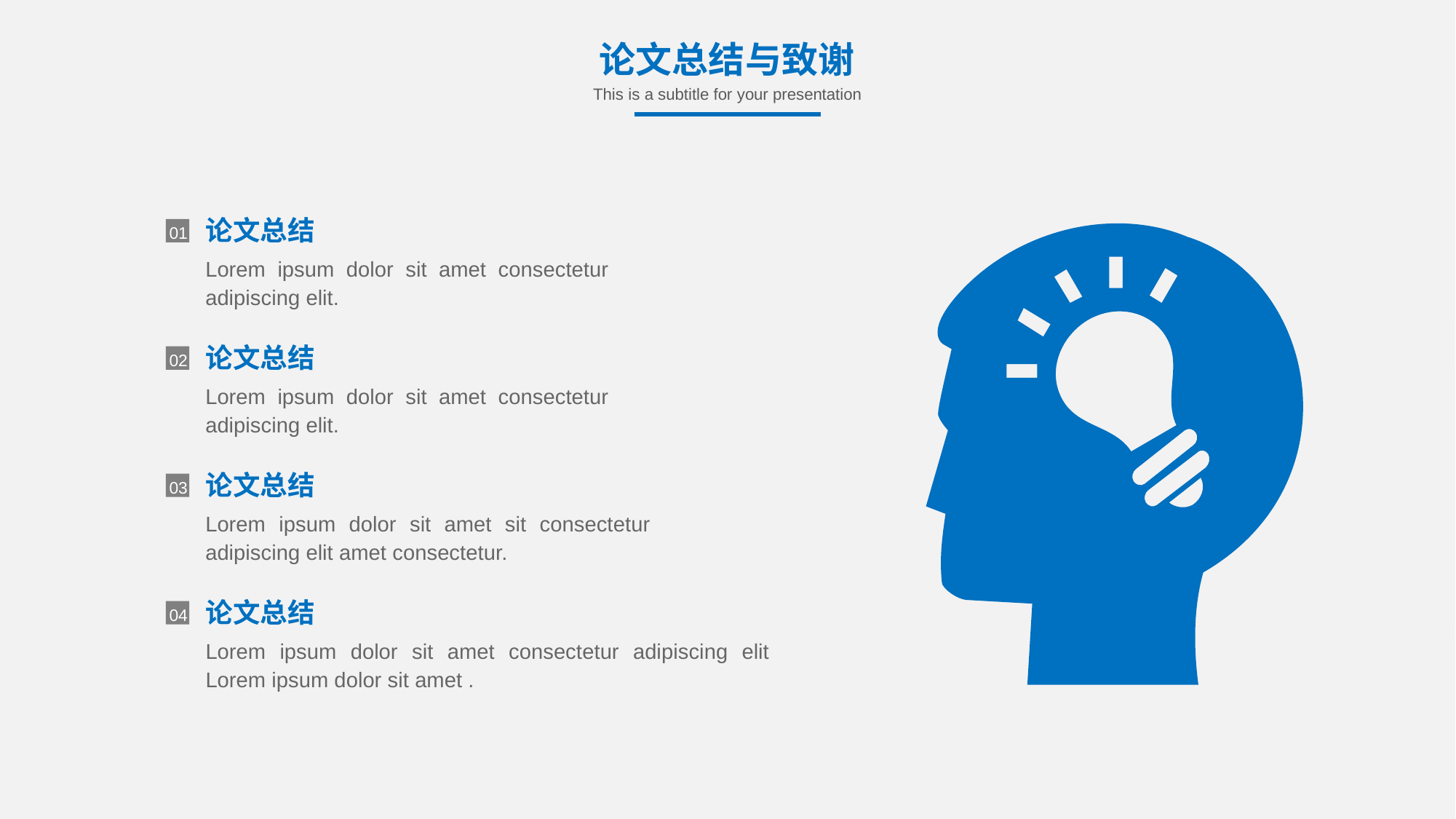

论文总结与致谢
This is a subtitle for your presentation
论文总结

01

Lorem ipsum dolor sit amet consectetur adipiscing elit.
论文总结
02

Lorem ipsum dolor sit amet consectetur adipiscing elit.
论文总结
03

Lorem ipsum dolor sit amet sit consectetur adipiscing elit amet consectetur.
论文总结
04

Lorem ipsum dolor sit amet consectetur adipiscing elit Lorem ipsum dolor sit amet .